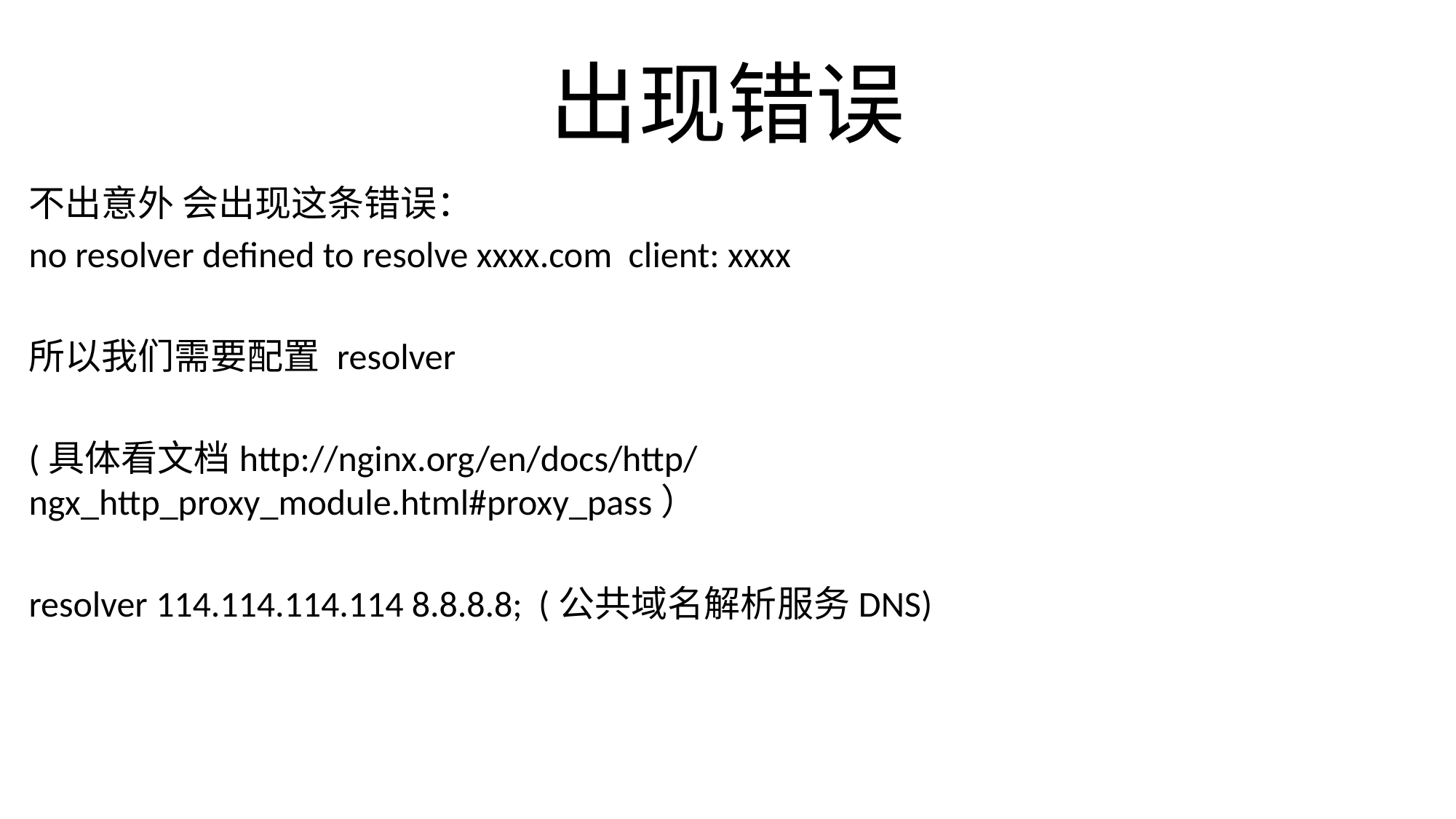

# 出现错误
不出意外 会出现这条错误：
no resolver defined to resolve xxxx.com  client: xxxx

所以我们需要配置 resolver

(具体看文档http://nginx.org/en/docs/http/ngx_http_proxy_module.html#proxy_pass）

resolver 114.114.114.114 8.8.8.8;  (公共域名解析服务DNS)